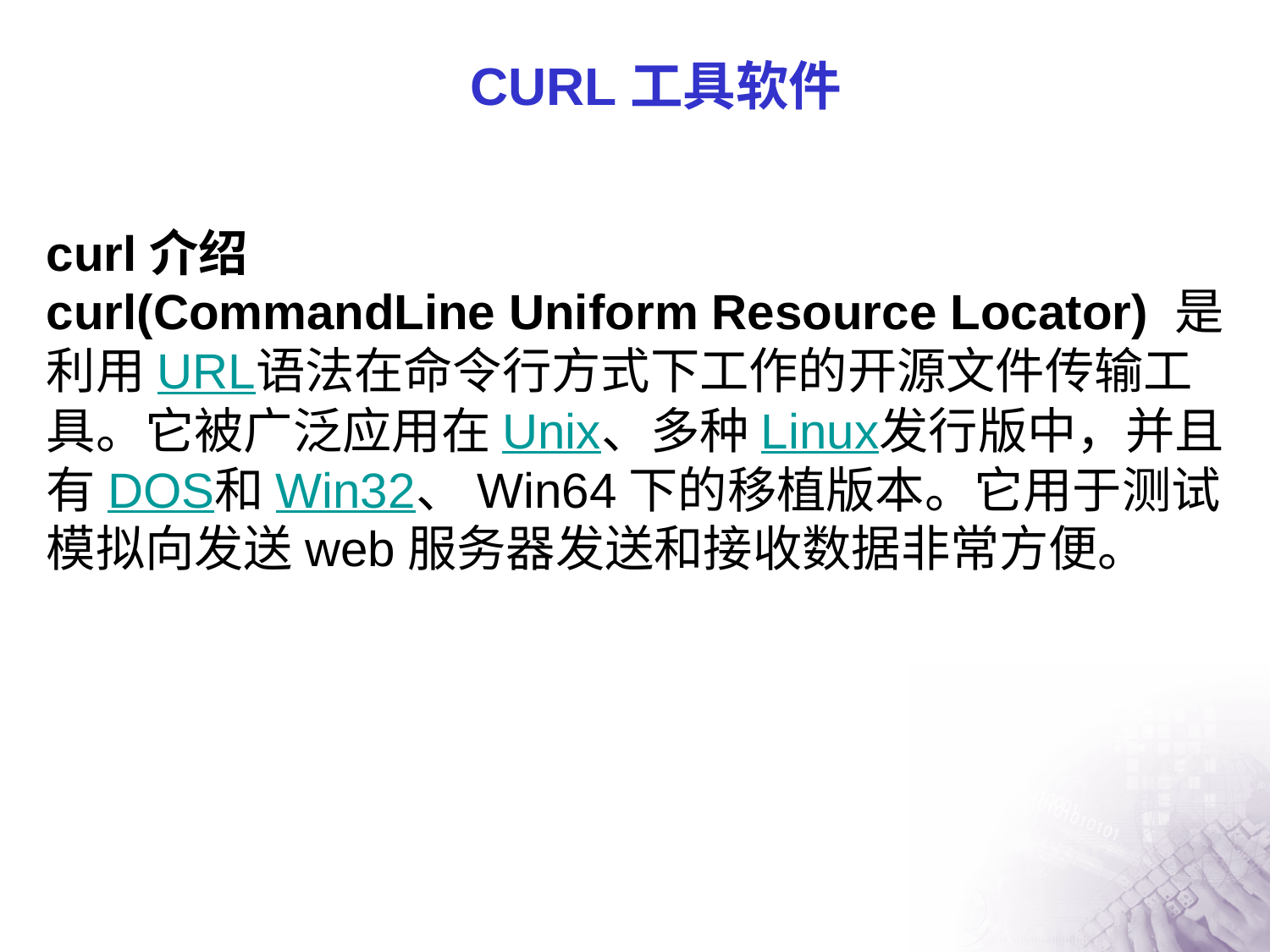

# CURL工具软件
curl介绍curl(CommandLine Uniform Resource Locator) 是利用URL语法在命令行方式下工作的开源文件传输工具。它被广泛应用在Unix、多种Linux发行版中，并且有DOS和Win32、Win64下的移植版本。它用于测试模拟向发送web服务器发送和接收数据非常方便。